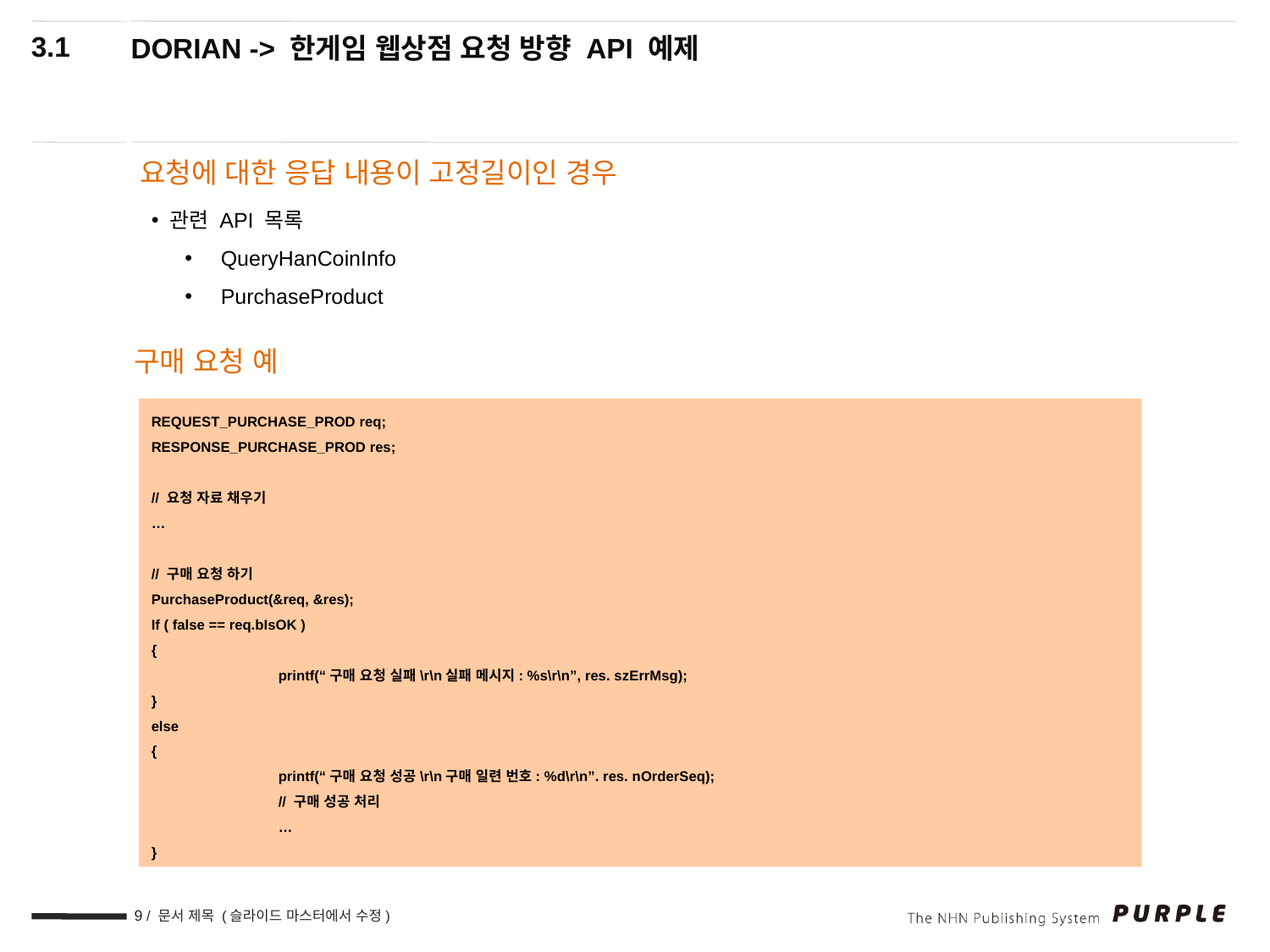

3.1
DORIAN -> 한게임 웹상점 요청 방향 API 예제
요청에 대한 응답 내용이 고정길이인 경우
 관련 API 목록
 QueryHanCoinInfo
 PurchaseProduct
구매 요청 예
REQUEST_PURCHASE_PROD req;
RESPONSE_PURCHASE_PROD res;

// 요청 자료 채우기
…

// 구매 요청 하기
PurchaseProduct(&req, &res);
If ( false == req.bIsOK )
{
	printf(“구매 요청 실패\r\n실패 메시지: %s\r\n”, res. szErrMsg);
}
else
{
	printf(“구매 요청 성공\r\n구매 일련 번호: %d\r\n”. res. nOrderSeq);
	// 구매 성공 처리
	…
}